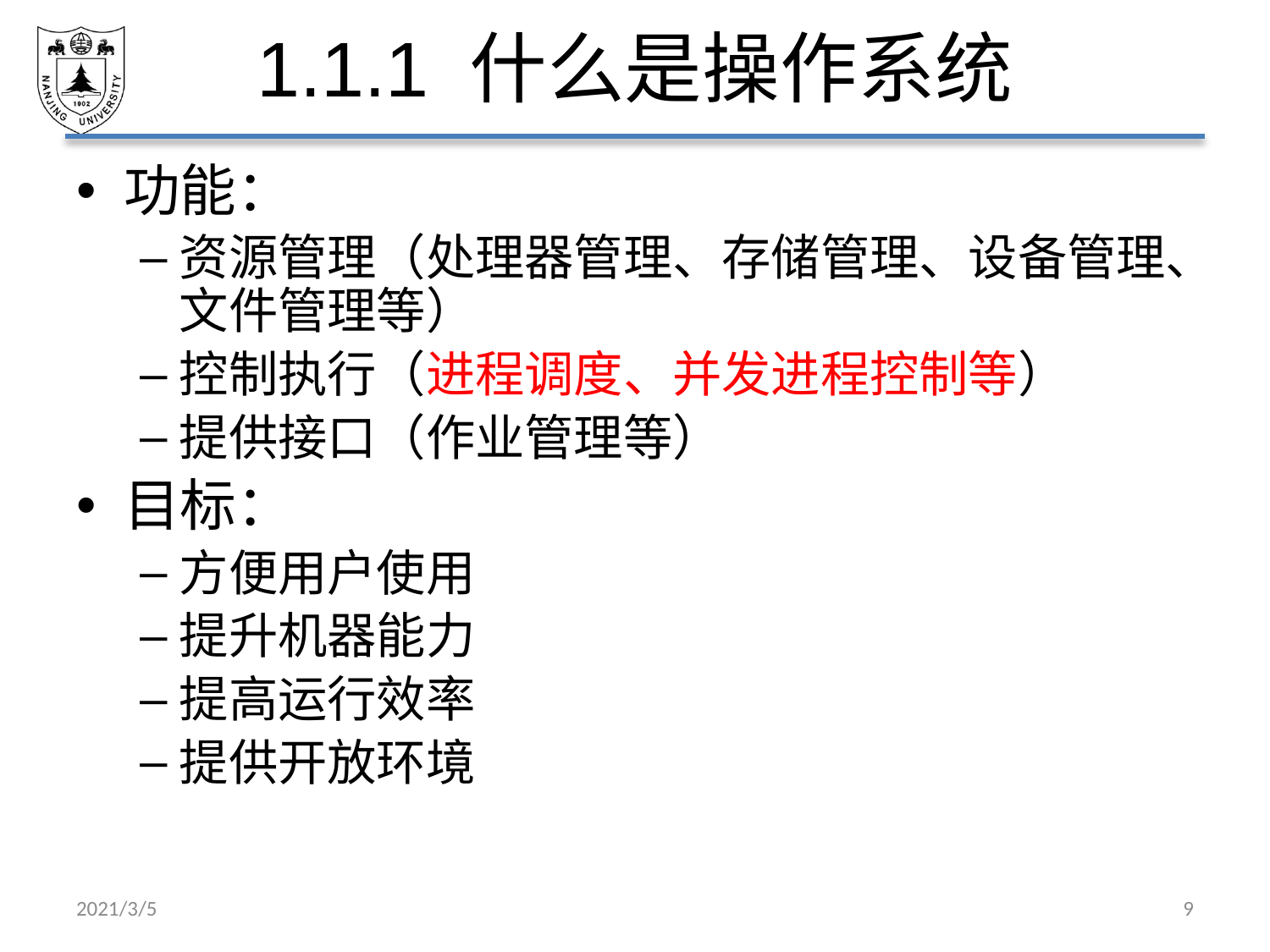

# 1.1.1 什么是操作系统
功能：
资源管理（处理器管理、存储管理、设备管理、文件管理等）
控制执行（进程调度、并发进程控制等）
提供接口（作业管理等）
目标：
方便用户使用
提升机器能力
提高运行效率
提供开放环境

2021/3/5
9